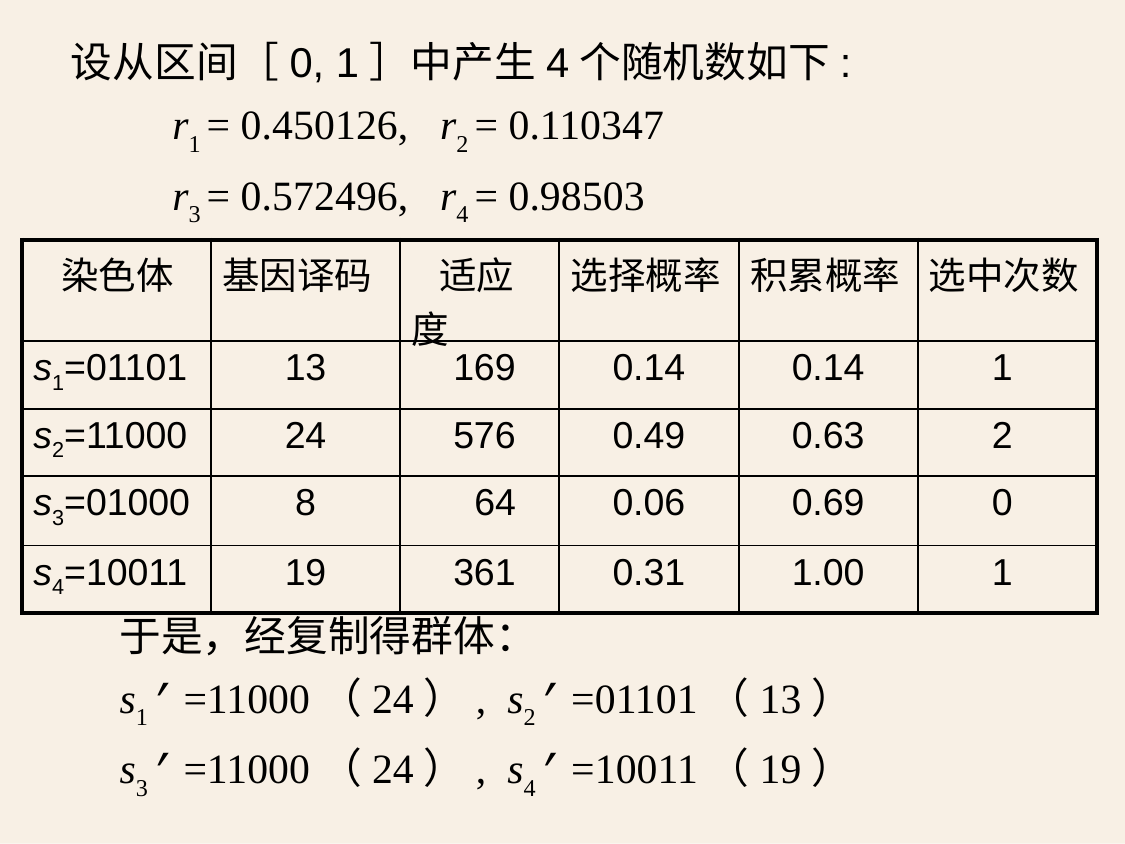

设从区间［0, 1］中产生4个随机数如下:
               r1 = 0.450126,   r2 = 0.110347
               r3 = 0.572496,   r4 = 0.98503
| 染色体 | 基因译码 | 适应度 | 选择概率 | 积累概率 | 选中次数 |
| --- | --- | --- | --- | --- | --- |
| s1=01101 | 13 | 169 | 0.14 | 0.14 | 1 |
| s2=11000 | 24 | 576 | 0.49 | 0.63 | 2 |
| s3=01000 | 8 | 64 | 0.06 | 0.69 | 0 |
| s4=10011 | 19 | 361 | 0.31 | 1.00 | 1 |
于是，经复制得群体：
s1’ =11000（24）,  s2’ =01101（13）
s3’ =11000（24）,  s4’ =10011（19）